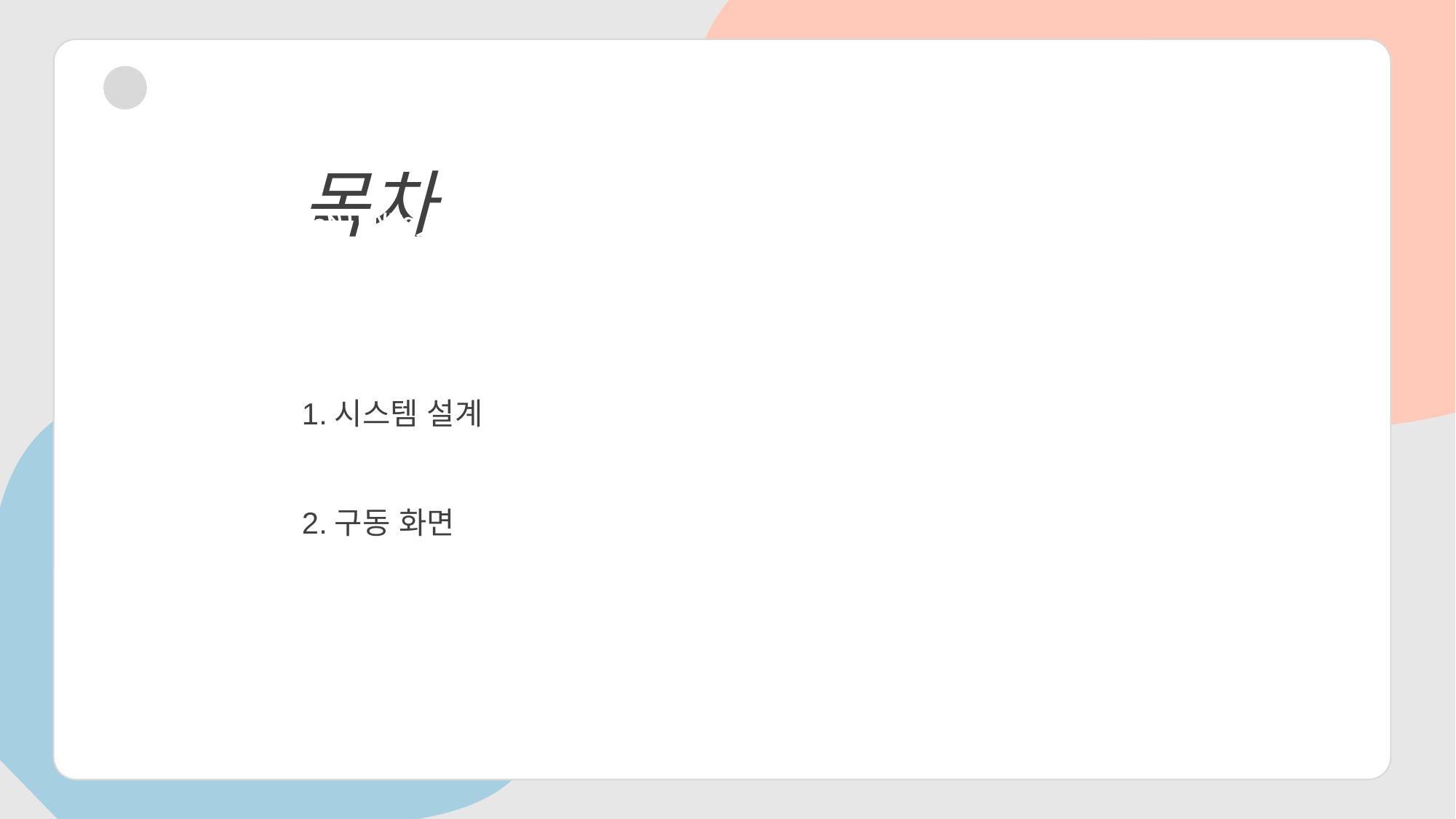

목차

1.시스템 설계

2.구동 화면

CONTENTS A
CONTENTS A